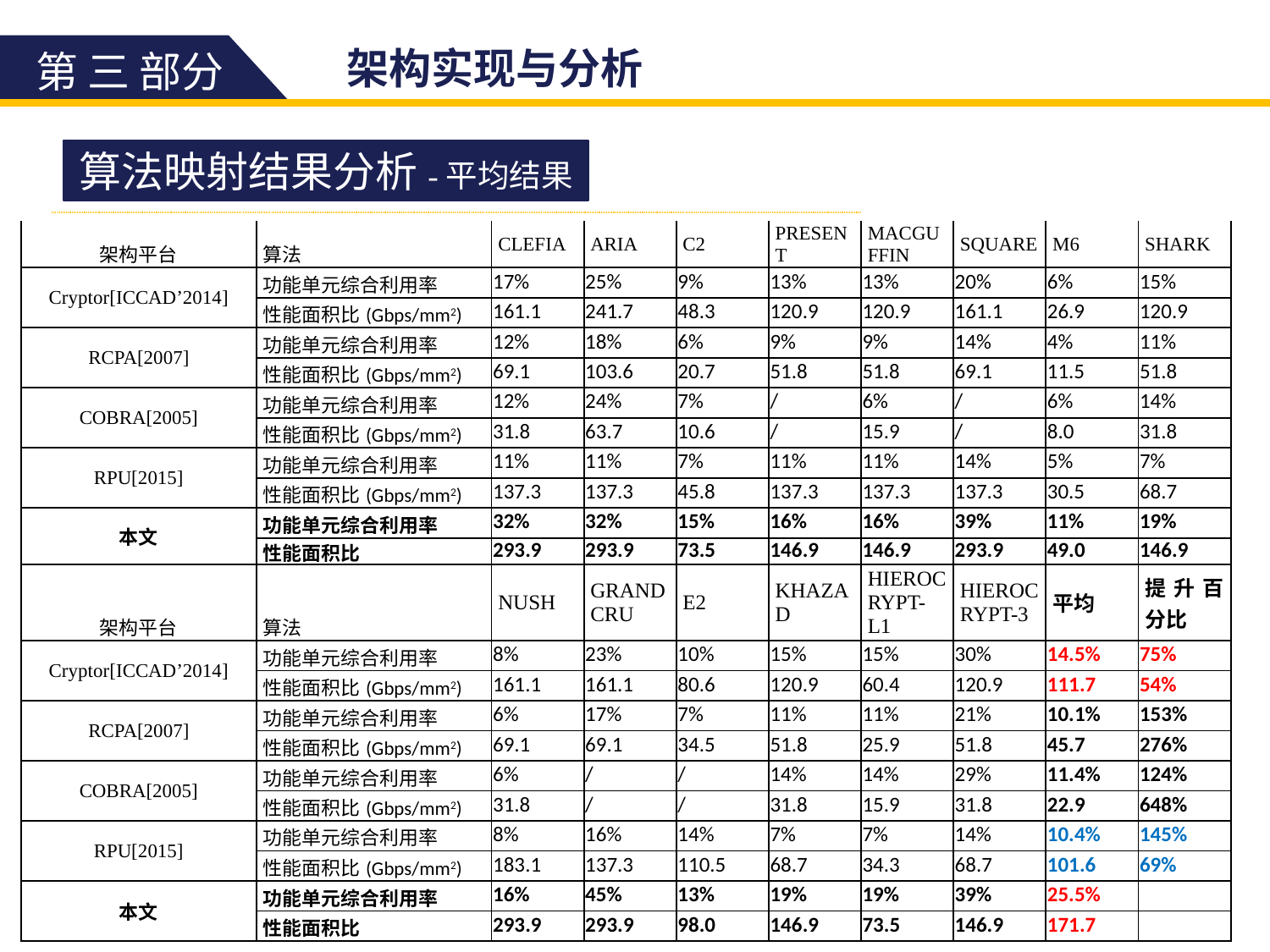

架构实现与分析

第 三 部分

算法映射结果分析-平均结果

| 架构平台 | 算法 | CLEFIA | ARIA | C2 | PRESENT | MACGUFFIN | SQUARE | M6 | SHARK |
| --- | --- | --- | --- | --- | --- | --- | --- | --- | --- |
| Cryptor[ICCAD’2014] | 功能单元综合利用率 | 17% | 25% | 9% | 13% | 13% | 20% | 6% | 15% |
|  | 性能面积比(Gbps/mm2) | 161.1 | 241.7 | 48.3 | 120.9 | 120.9 | 161.1 | 26.9 | 120.9 |
| RCPA[2007] | 功能单元综合利用率 | 12% | 18% | 6% | 9% | 9% | 14% | 4% | 11% |
|  | 性能面积比(Gbps/mm2) | 69.1 | 103.6 | 20.7 | 51.8 | 51.8 | 69.1 | 11.5 | 51.8 |
| COBRA[2005] | 功能单元综合利用率 | 12% | 24% | 7% | / | 6% | / | 6% | 14% |
|  | 性能面积比(Gbps/mm2) | 31.8 | 63.7 | 10.6 | / | 15.9 | / | 8.0 | 31.8 |
| RPU[2015] | 功能单元综合利用率 | 11% | 11% | 7% | 11% | 11% | 14% | 5% | 7% |
|  | 性能面积比(Gbps/mm2) | 137.3 | 137.3 | 45.8 | 137.3 | 137.3 | 137.3 | 30.5 | 68.7 |
| 本文 | 功能单元综合利用率 | 32% | 32% | 15% | 16% | 16% | 39% | 11% | 19% |
|  | 性能面积比 | 293.9 | 293.9 | 73.5 | 146.9 | 146.9 | 293.9 | 49.0 | 146.9 |
| 架构平台 | 算法 | NUSH | GRAND CRU | E2 | KHAZAD | HIEROCRYPT-L1 | HIEROCRYPT-3 | 平均 | 提升百分比 |
| Cryptor[ICCAD’2014] | 功能单元综合利用率 | 8% | 23% | 10% | 15% | 15% | 30% | 14.5% | 75% |
|  | 性能面积比(Gbps/mm2) | 161.1 | 161.1 | 80.6 | 120.9 | 60.4 | 120.9 | 111.7 | 54% |
| RCPA[2007] | 功能单元综合利用率 | 6% | 17% | 7% | 11% | 11% | 21% | 10.1% | 153% |
|  | 性能面积比(Gbps/mm2) | 69.1 | 69.1 | 34.5 | 51.8 | 25.9 | 51.8 | 45.7 | 276% |
| COBRA[2005] | 功能单元综合利用率 | 6% | / | / | 14% | 14% | 29% | 11.4% | 124% |
|  | 性能面积比(Gbps/mm2) | 31.8 | / | / | 31.8 | 15.9 | 31.8 | 22.9 | 648% |
| RPU[2015] | 功能单元综合利用率 | 8% | 16% | 14% | 7% | 7% | 14% | 10.4% | 145% |
|  | 性能面积比(Gbps/mm2) | 183.1 | 137.3 | 110.5 | 68.7 | 34.3 | 68.7 | 101.6 | 69% |
| 本文 | 功能单元综合利用率 | 16% | 45% | 13% | 19% | 19% | 39% | 25.5% |  |
|  | 性能面积比 | 293.9 | 293.9 | 98.0 | 146.9 | 73.5 | 146.9 | 171.7 |  |